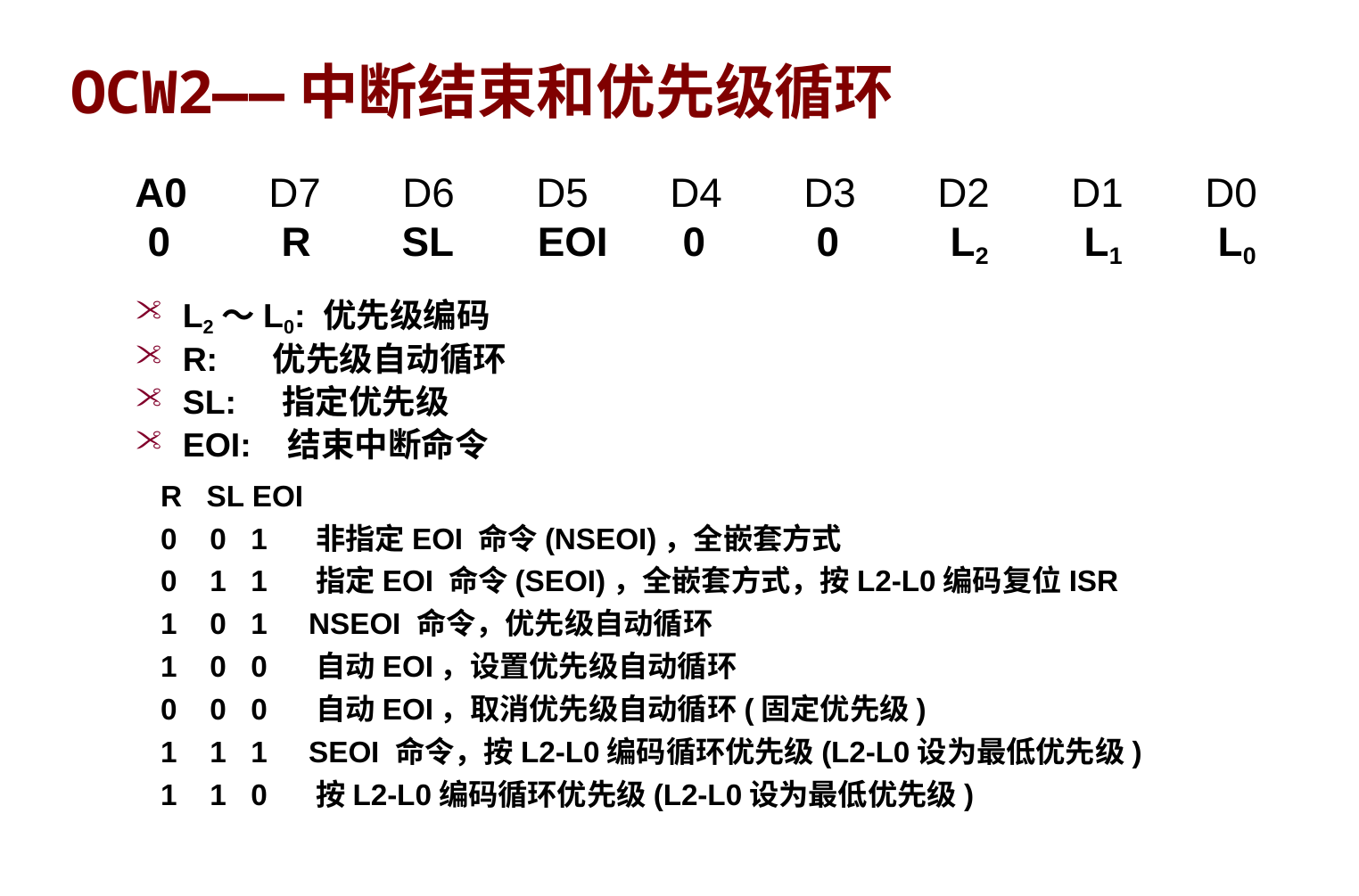

# OCW2——中断结束和优先级循环
A0   	D7	D6     	D5     	D4   	D3  	D2   	D1   	D0
 0	 R        SL 	EOI  	 0 	 0 	 L2 	 L1 	 L0
L2～L0: 优先级编码
R:     优先级自动循环
SL:    指定优先级
EOI:   结束中断命令
   R   SL EOI
   0    0   1     非指定EOI 命令(NSEOI)，全嵌套方式
   0    1   1     指定EOI 命令(SEOI)，全嵌套方式，按L2-L0编码复位ISR
   1    0   1     NSEOI 命令，优先级自动循环
   1    0   0     自动EOI，设置优先级自动循环
   0    0   0     自动EOI，取消优先级自动循环(固定优先级)
   1    1   1     SEOI 命令，按L2-L0编码循环优先级(L2-L0设为最低优先级)
   1    1   0     按L2-L0编码循环优先级(L2-L0设为最低优先级)